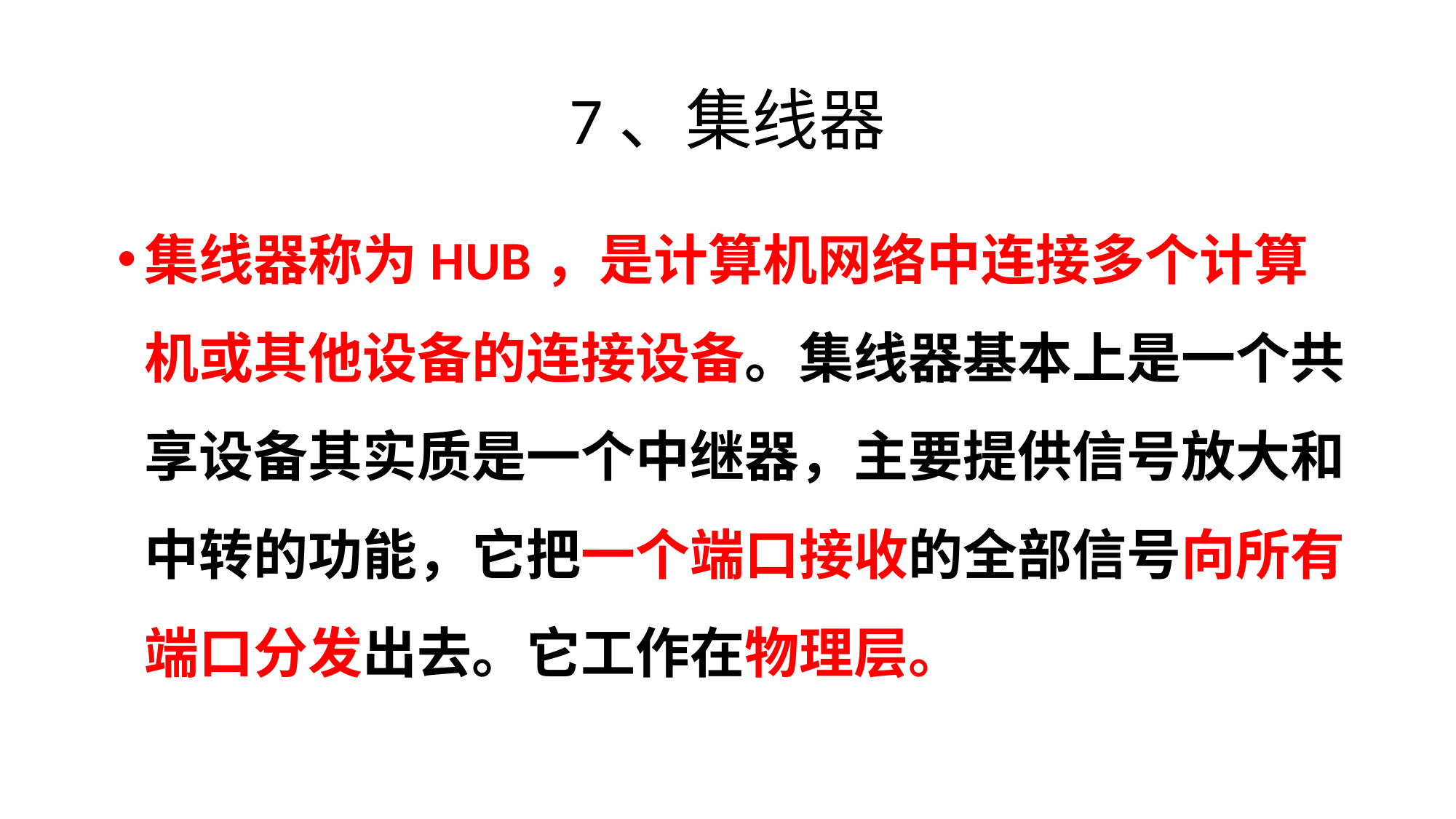

# 7、集线器
集线器称为HUB，是计算机网络中连接多个计算机或其他设备的连接设备。集线器基本上是一个共享设备其实质是一个中继器，主要提供信号放大和中转的功能，它把一个端口接收的全部信号向所有端口分发出去。它工作在物理层。